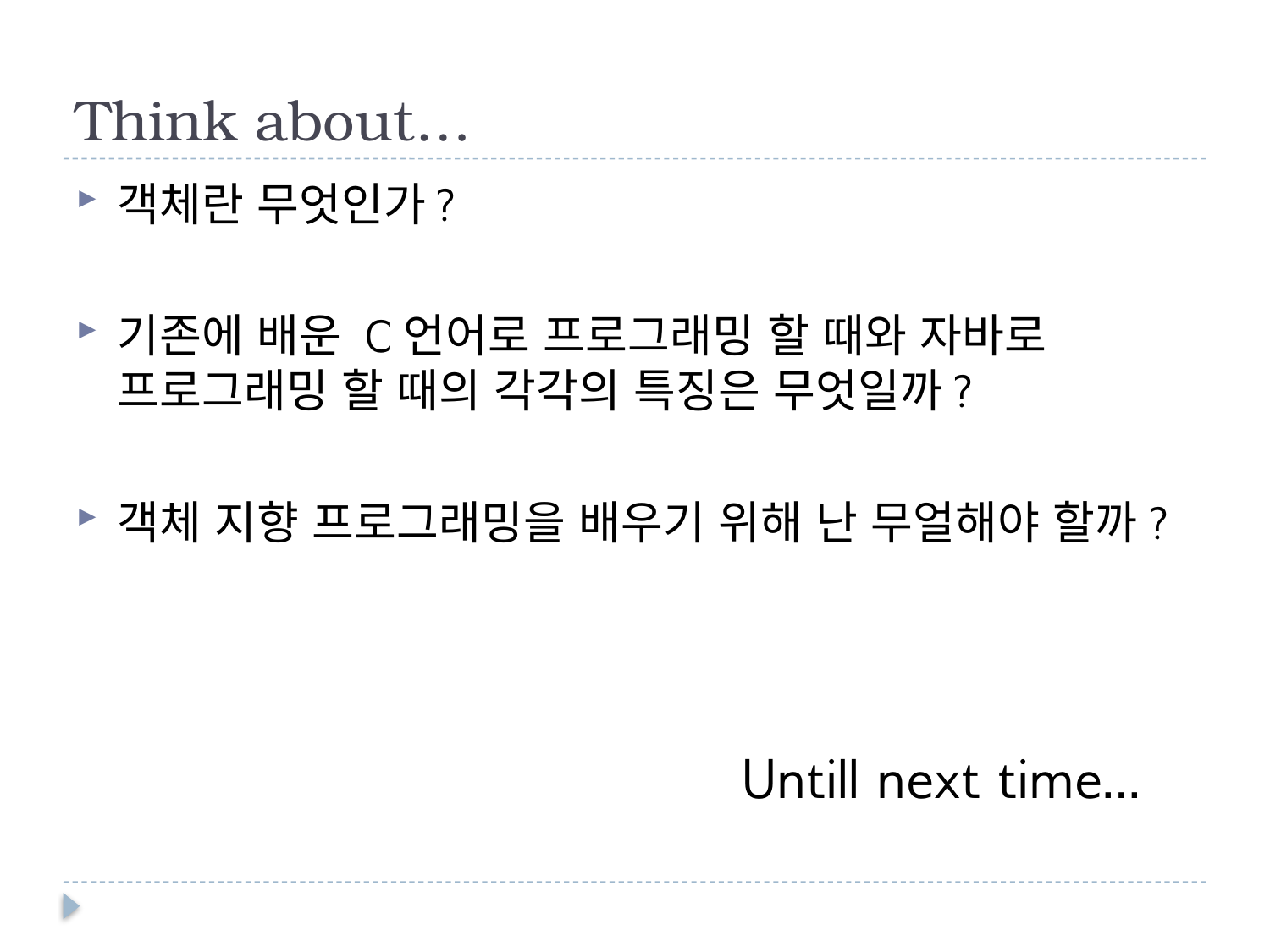

# Think about…
객체란 무엇인가?

기존에 배운 C언어로 프로그래밍 할 때와 자바로 프로그래밍 할 때의 각각의 특징은 무엇일까?

객체 지향 프로그래밍을 배우기 위해 난 무얼해야 할까?

Untill next time…